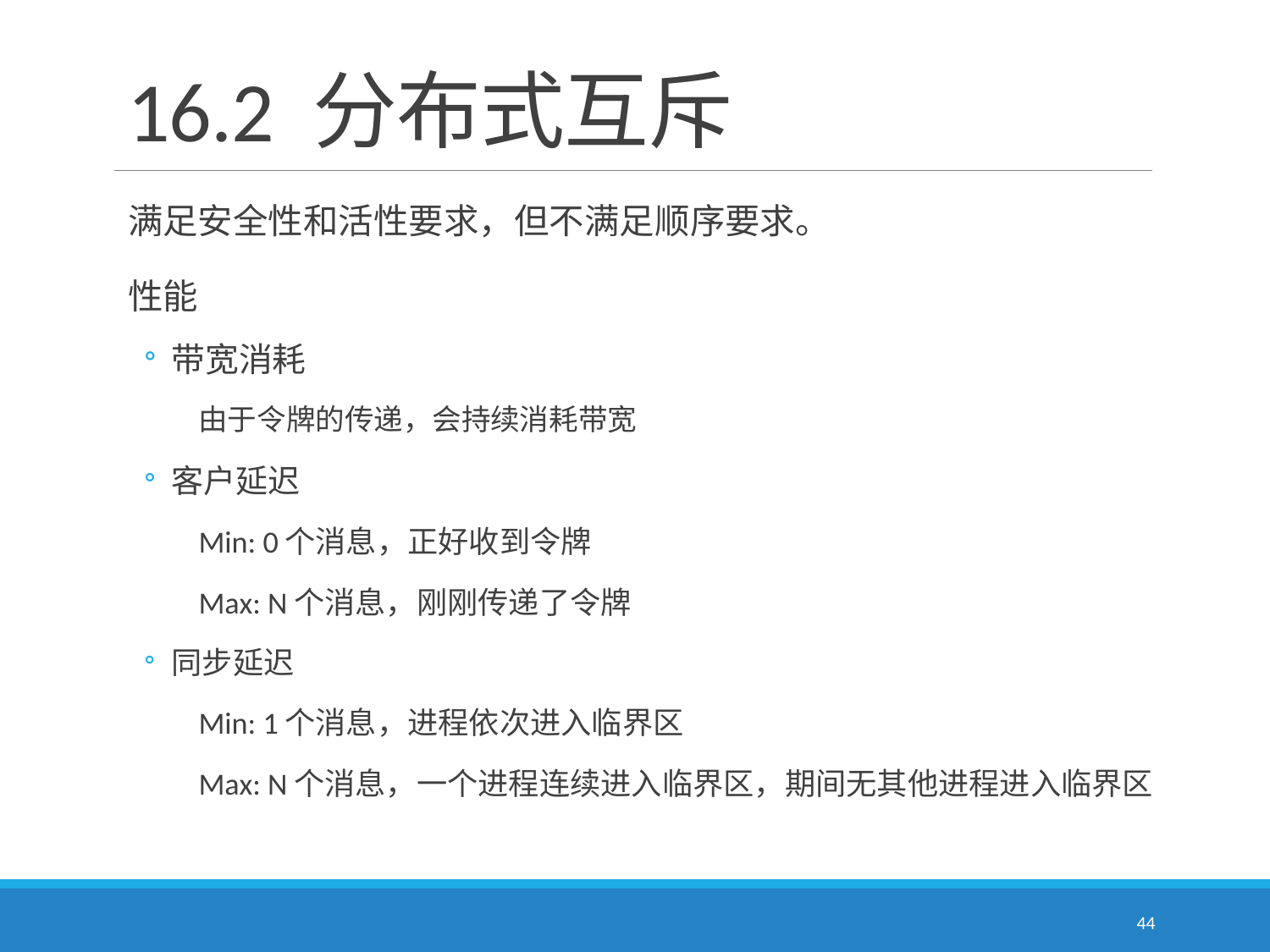

# 16.2 分布式互斥
满足安全性和活性要求，但不满足顺序要求。
性能
带宽消耗
由于令牌的传递，会持续消耗带宽
客户延迟
Min: 0个消息，正好收到令牌
Max: N个消息，刚刚传递了令牌
同步延迟
Min: 1个消息，进程依次进入临界区
Max: N个消息，一个进程连续进入临界区，期间无其他进程进入临界区

44